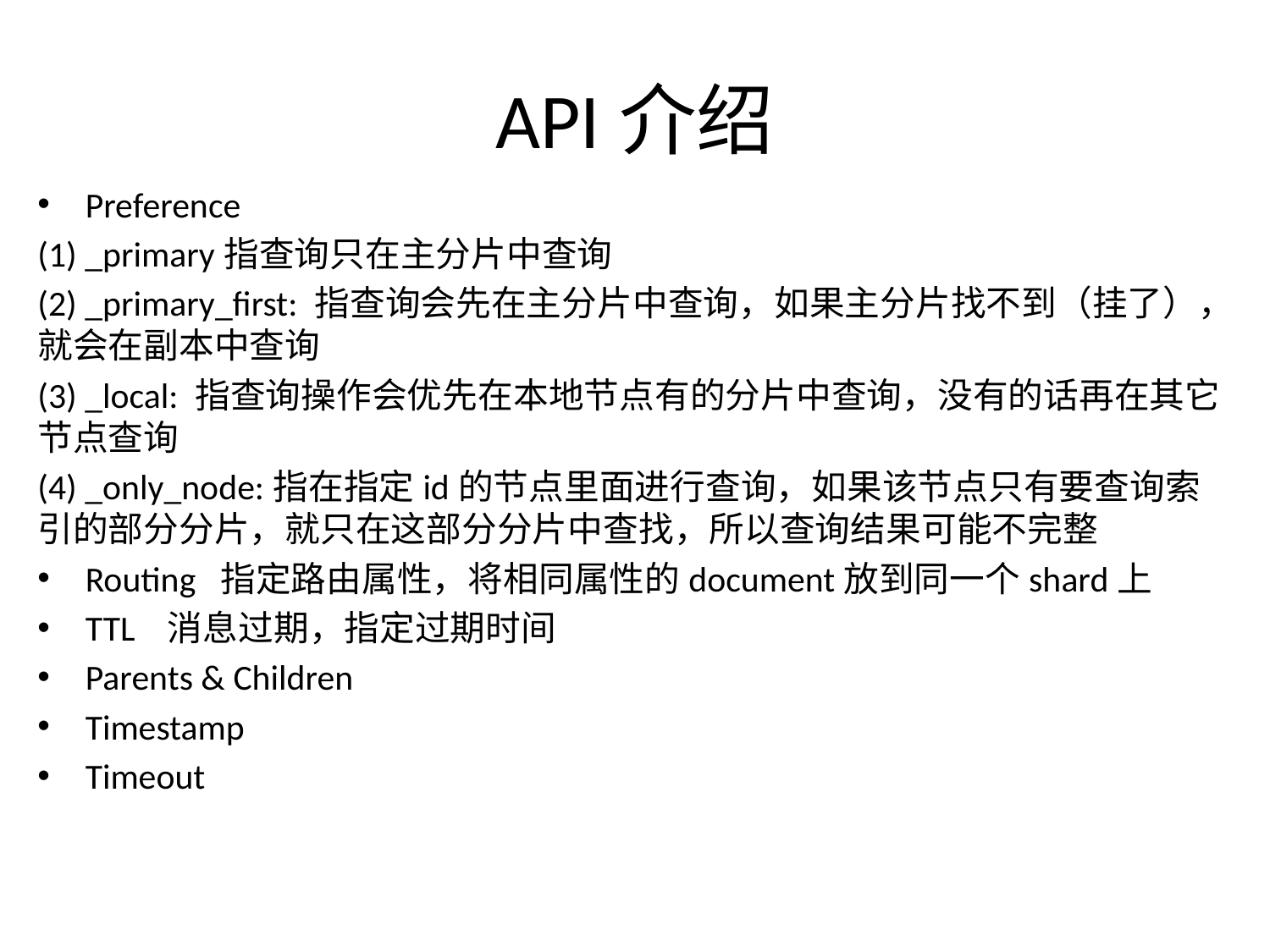

# API介绍
Preference
(1) _primary指查询只在主分片中查询
(2) _primary_first: 指查询会先在主分片中查询，如果主分片找不到（挂了），就会在副本中查询
(3) _local: 指查询操作会优先在本地节点有的分片中查询，没有的话再在其它节点查询
(4) _only_node:指在指定id的节点里面进行查询，如果该节点只有要查询索引的部分分片，就只在这部分分片中查找，所以查询结果可能不完整
Routing  指定路由属性，将相同属性的document放到同一个shard上
TTL   消息过期，指定过期时间
Parents & Children
Timestamp
Timeout